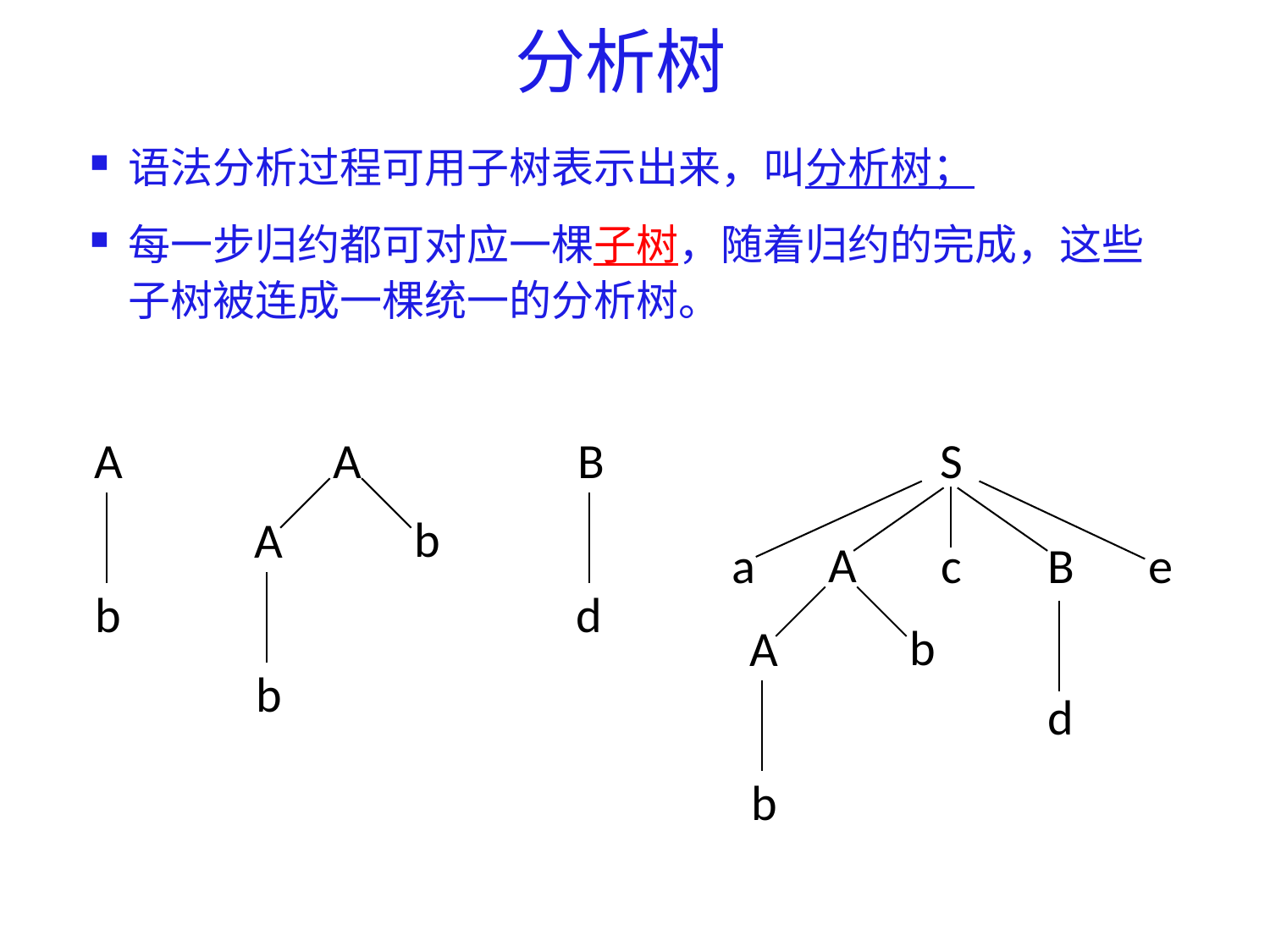

# 分析树
语法分析过程可用子树表示出来，叫分析树；
每一步归约都可对应一棵子树，随着归约的完成，这些子树被连成一棵统一的分析树。

A
b
A
b
A
b
B
d
S
A
b
A
b
a
c
B
e
d